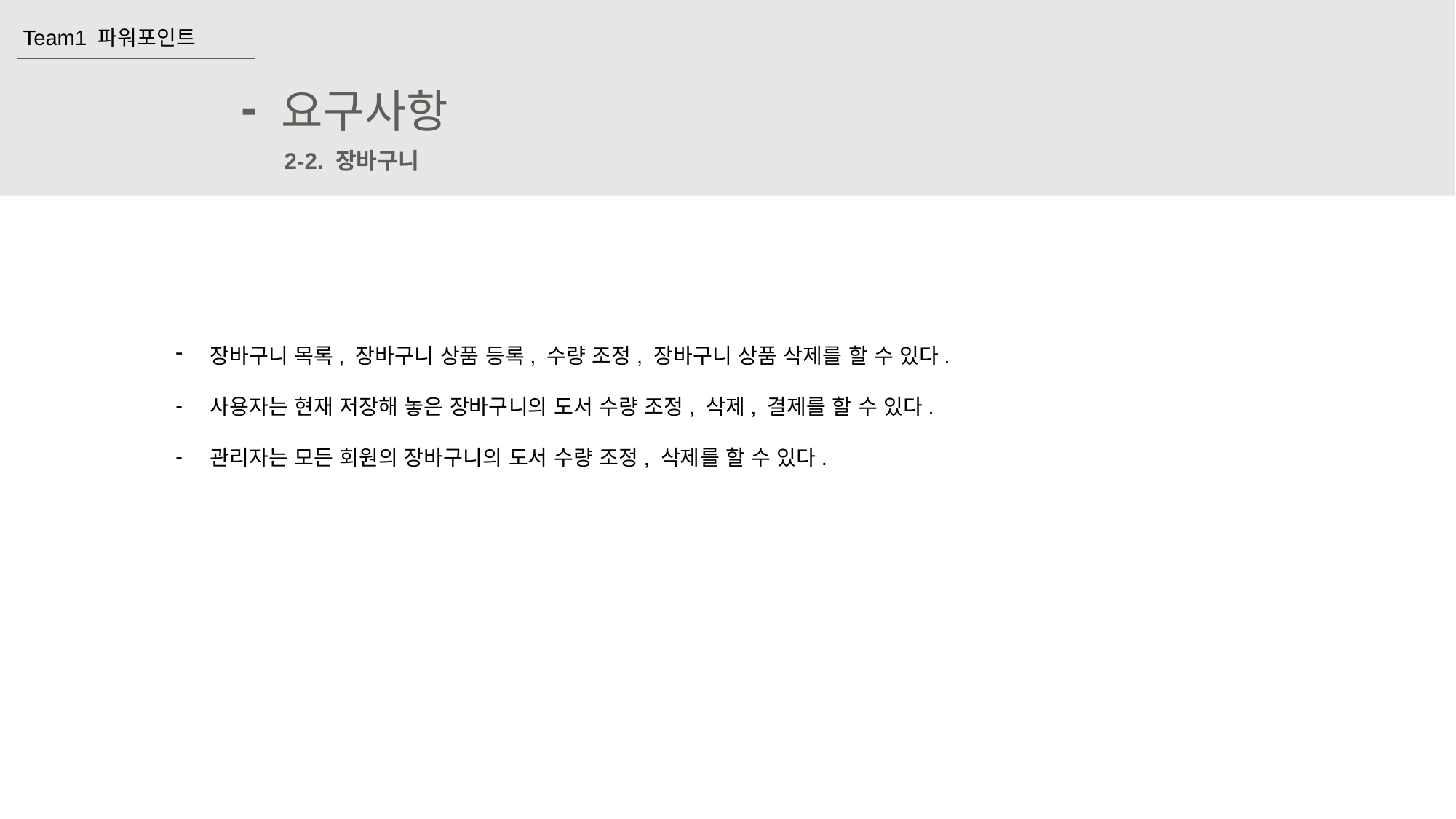

Team1 파워포인트
-
요구사항
2-2. 장바구니
장바구니 목록, 장바구니 상품 등록, 수량 조정, 장바구니 상품 삭제를 할 수 있다.

사용자는 현재 저장해 놓은 장바구니의 도서 수량 조정, 삭제, 결제를 할 수 있다.

관리자는 모든 회원의 장바구니의 도서 수량 조정, 삭제를 할 수 있다.